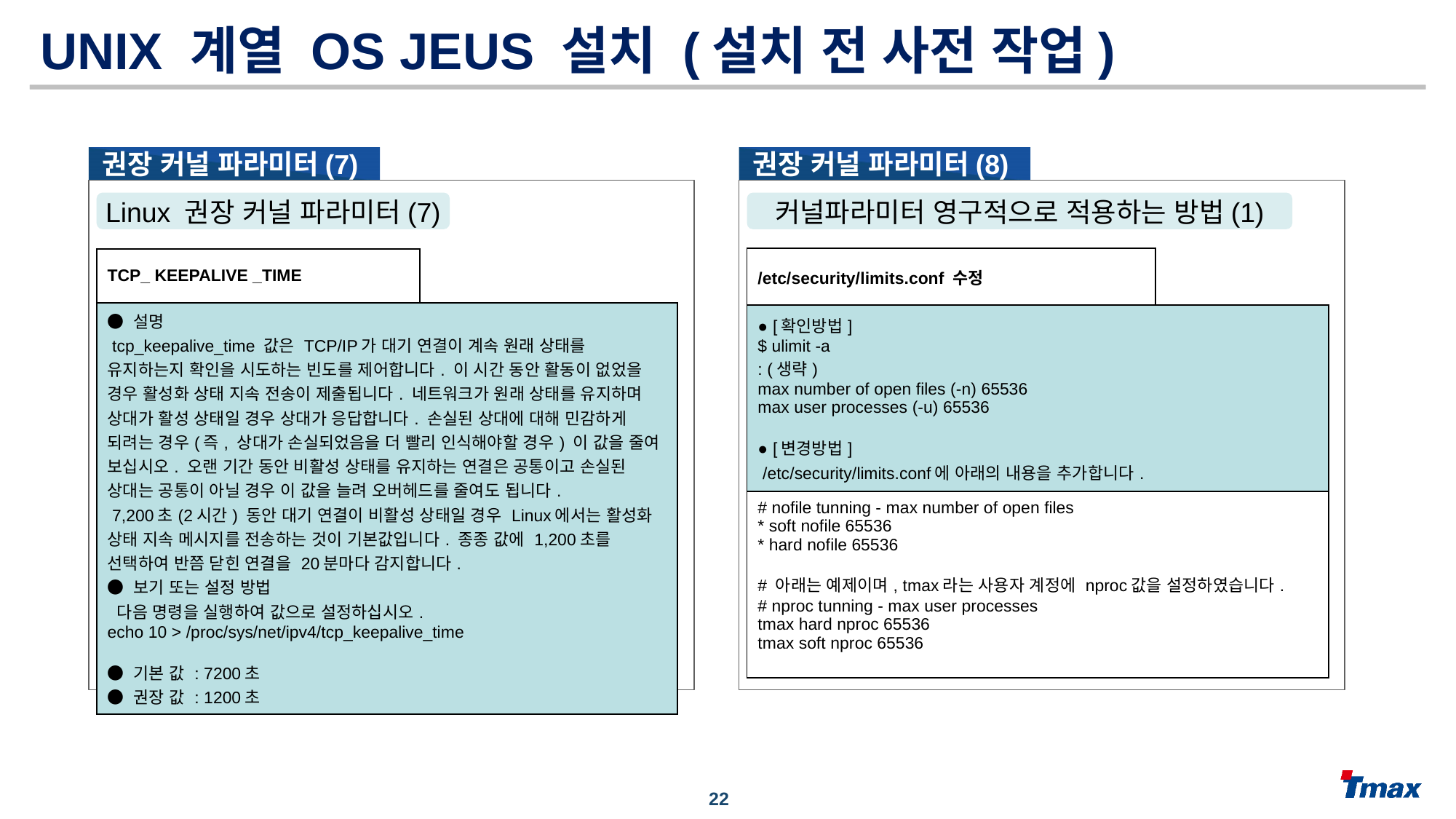

UNIX 계열 OS JEUS 설치 (설치 전 사전 작업)
권장 커널 파라미터(8)
권장 커널 파라미터(7)

커널파라미터 영구적으로 적용하는 방법(1)
Linux 권장 커널 파라미터(7)
| /etc/security/limits.conf 수정 |  |
| --- | --- |
| ● [확인방법] $ ulimit -a : (생략) max number of open files (-n) 65536 max user processes (-u) 65536 ● [변경방법] /etc/security/limits.conf에 아래의 내용을 추가합니다. |  |
| # nofile tunning - max number of open files \* soft nofile 65536 \* hard nofile 65536 # 아래는 예제이며, tmax라는 사용자 계정에 nproc값을 설정하였습니다. # nproc tunning - max user processes tmax hard nproc 65536 tmax soft nproc 65536 |  |
| TCP\_ KEEPALIVE \_TIME |  |
| --- | --- |
| ● 설명 tcp\_keepalive\_time 값은 TCP/IP가 대기 연결이 계속 원래 상태를 유지하는지 확인을 시도하는 빈도를 제어합니다. 이 시간 동안 활동이 없었을 경우 활성화 상태 지속 전송이 제출됩니다. 네트워크가 원래 상태를 유지하며 상대가 활성 상태일 경우 상대가 응답합니다. 손실된 상대에 대해 민감하게 되려는 경우(즉, 상대가 손실되었음을 더 빨리 인식해야할 경우) 이 값을 줄여 보십시오. 오랜 기간 동안 비활성 상태를 유지하는 연결은 공통이고 손실된 상대는 공통이 아닐 경우 이 값을 늘려 오버헤드를 줄여도 됩니다. 7,200초(2시간) 동안 대기 연결이 비활성 상태일 경우 Linux에서는 활성화 상태 지속 메시지를 전송하는 것이 기본값입니다. 종종 값에 1,200초를 선택하여 반쯤 닫힌 연결을 20분마다 감지합니다. ● 보기 또는 설정 방법 다음 명령을 실행하여 값으로 설정하십시오. echo 10 > /proc/sys/net/ipv4/tcp\_keepalive\_time ● 기본 값 : 7200초 ● 권장 값 : 1200초 |  |